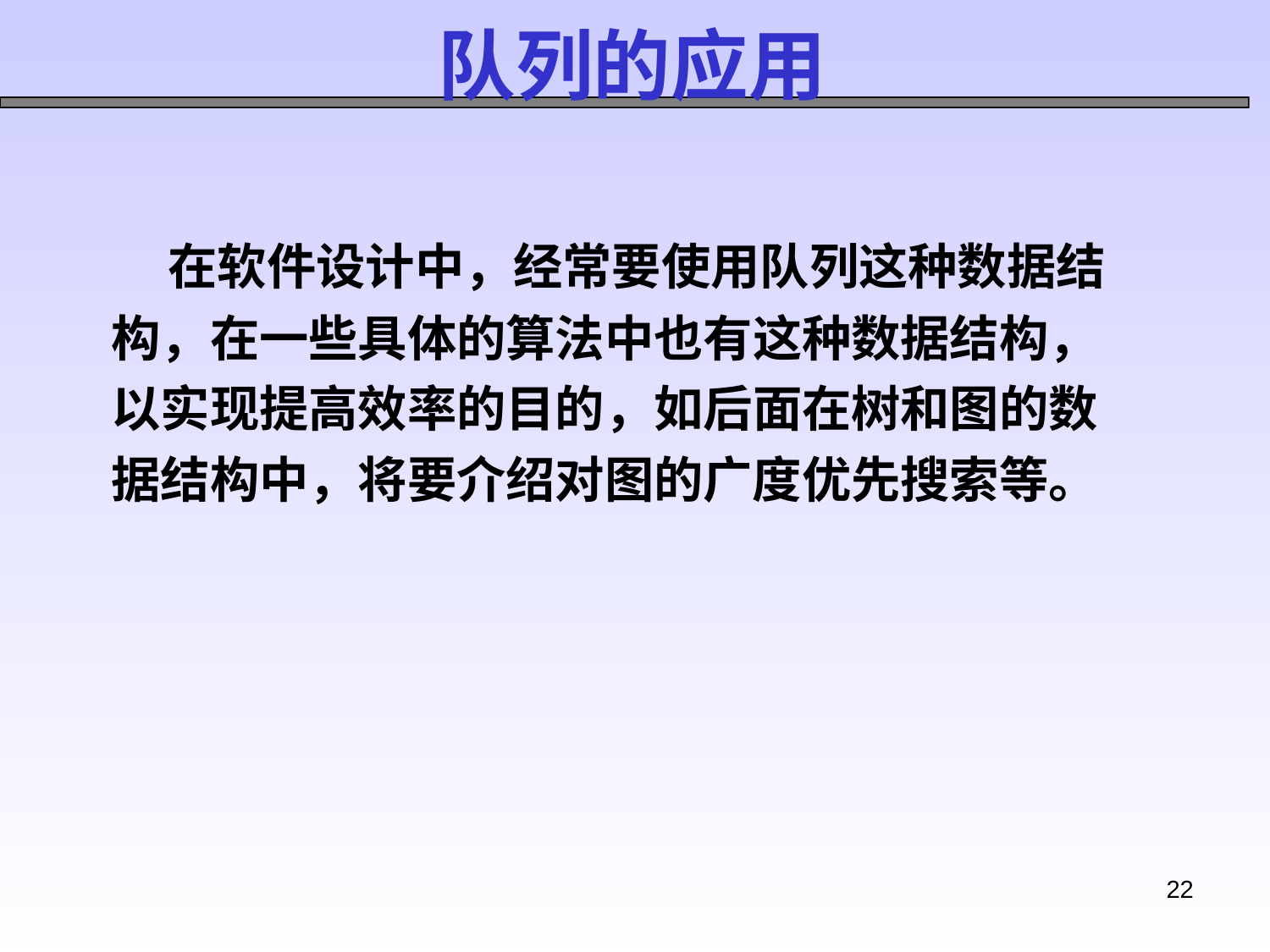

队列的应用
    在软件设计中，经常要使用队列这种数据结构，在一些具体的算法中也有这种数据结构，以实现提高效率的目的，如后面在树和图的数据结构中，将要介绍对图的广度优先搜索等。
22